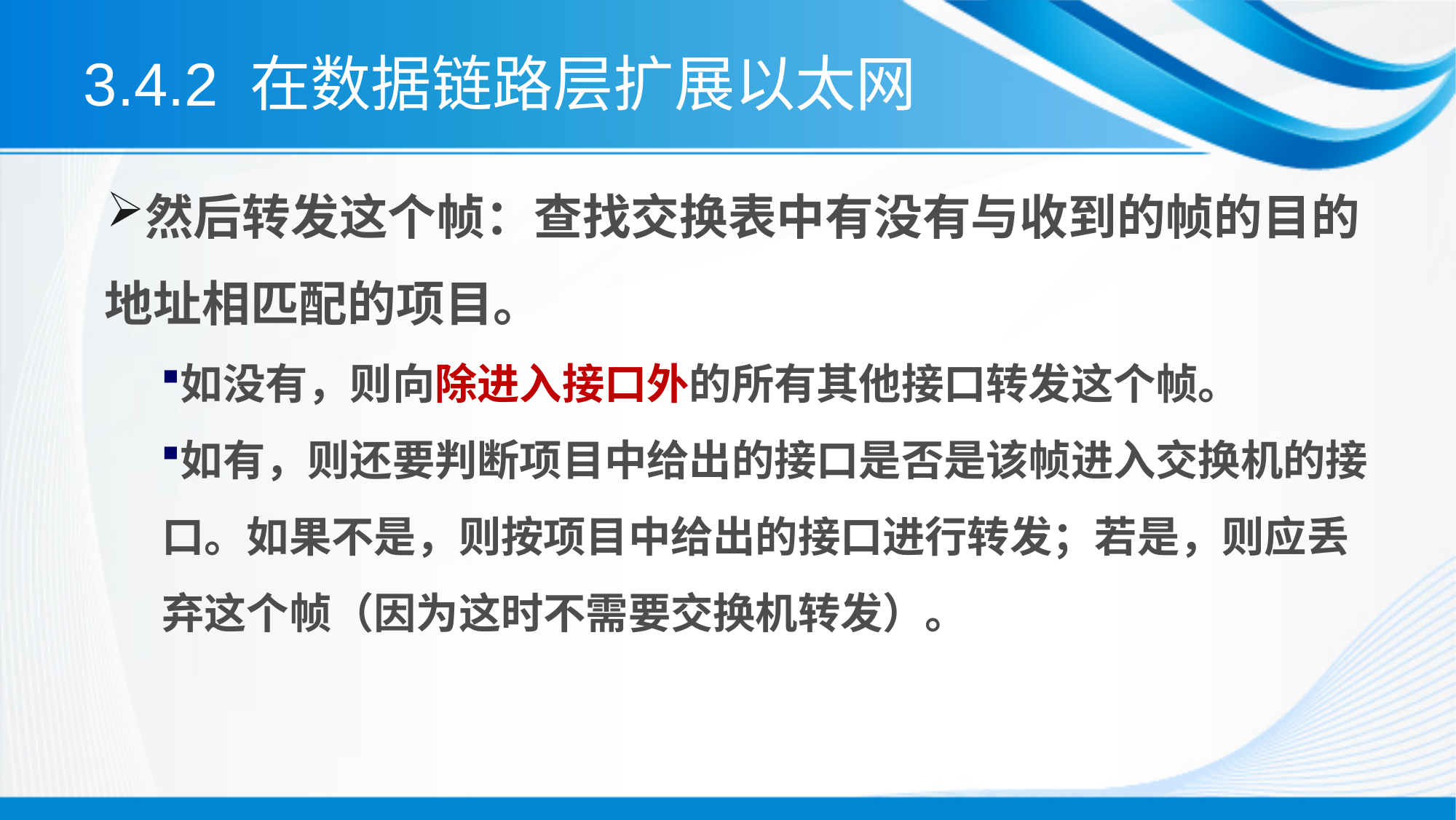

# 3.4.2 在数据链路层扩展以太网
然后转发这个帧：查找交换表中有没有与收到的帧的目的地址相匹配的项目。
如没有，则向除进入接口外的所有其他接口转发这个帧。
如有，则还要判断项目中给出的接口是否是该帧进入交换机的接口。如果不是，则按项目中给出的接口进行转发；若是，则应丢弃这个帧（因为这时不需要交换机转发）。